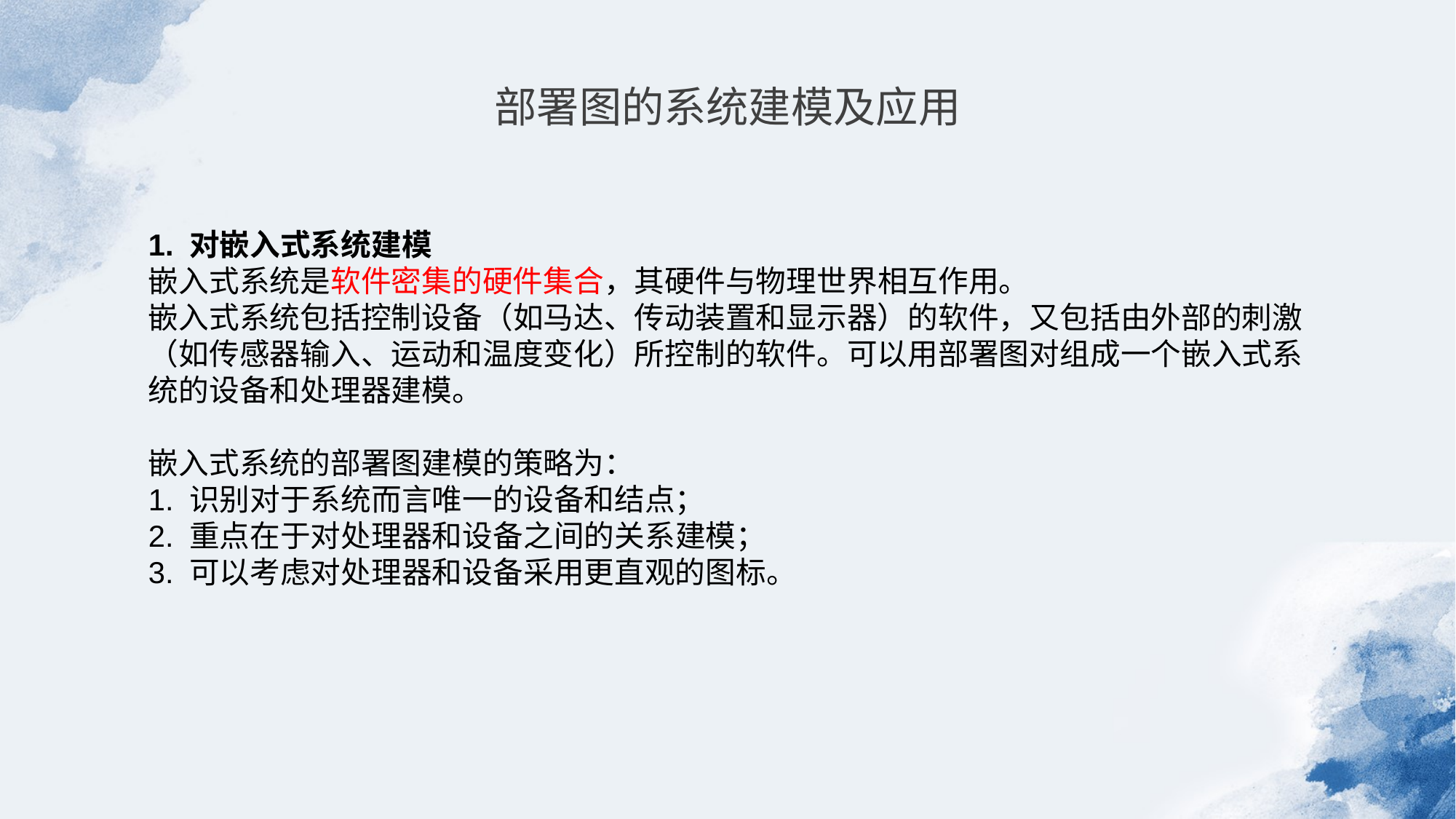

部署图的系统建模及应用
1. 对嵌入式系统建模
嵌入式系统是软件密集的硬件集合，其硬件与物理世界相互作用。
嵌入式系统包括控制设备（如马达、传动装置和显示器）的软件，又包括由外部的刺激（如传感器输入、运动和温度变化）所控制的软件。可以用部署图对组成一个嵌入式系统的设备和处理器建模。

嵌入式系统的部署图建模的策略为：
1. 识别对于系统而言唯一的设备和结点；
2. 重点在于对处理器和设备之间的关系建模；
3. 可以考虑对处理器和设备采用更直观的图标。